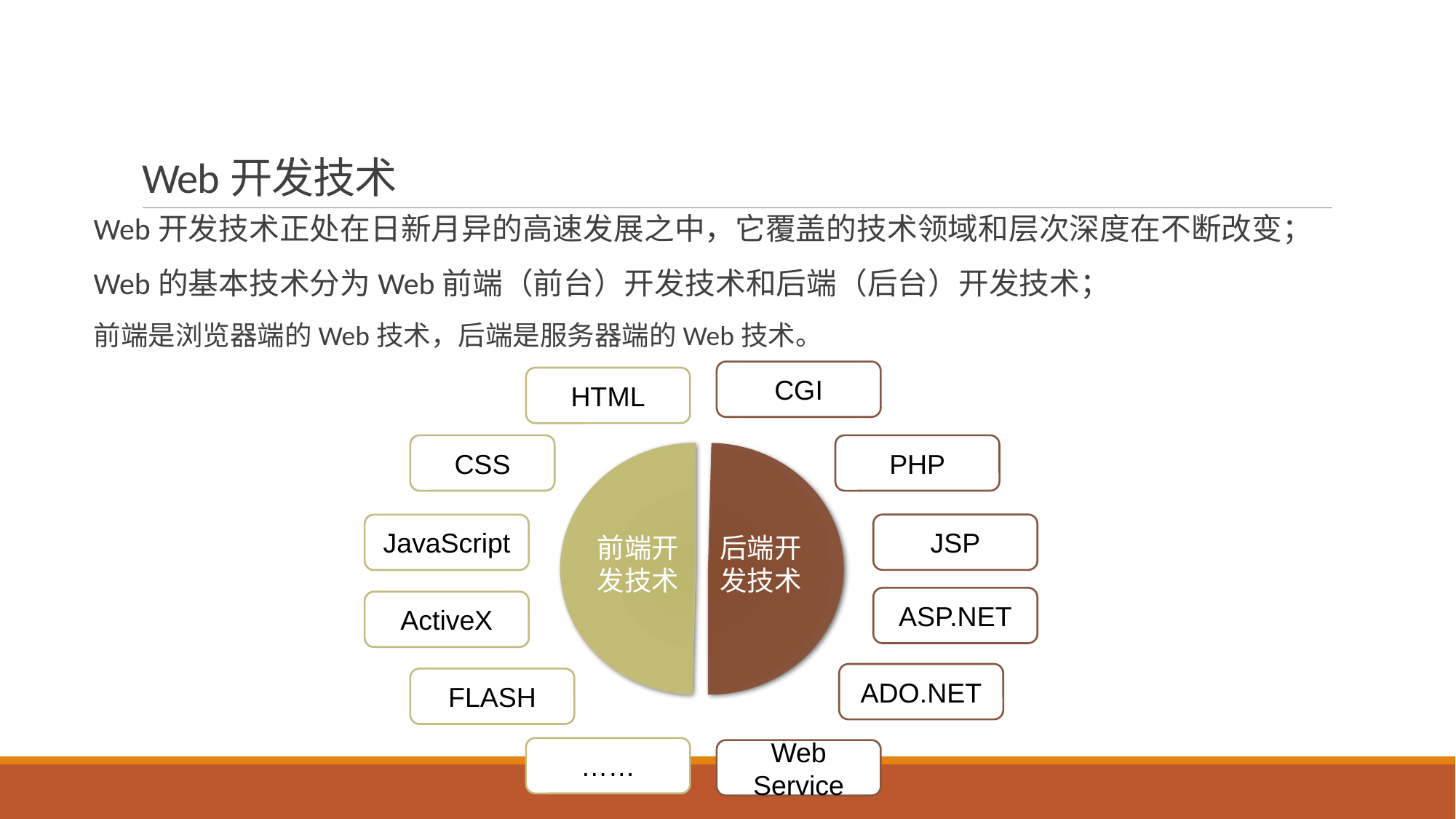

# Web开发技术
Web开发技术正处在日新月异的高速发展之中，它覆盖的技术领域和层次深度在不断改变；
Web的基本技术分为Web前端（前台）开发技术和后端（后台）开发技术；
前端是浏览器端的Web技术，后端是服务器端的Web技术。

CGI
HTML
CSS
PHP

JSP
JavaScript
后端开发技术
前端开发技术
ASP.NET
ActiveX
ADO.NET
FLASH
……
Web Service